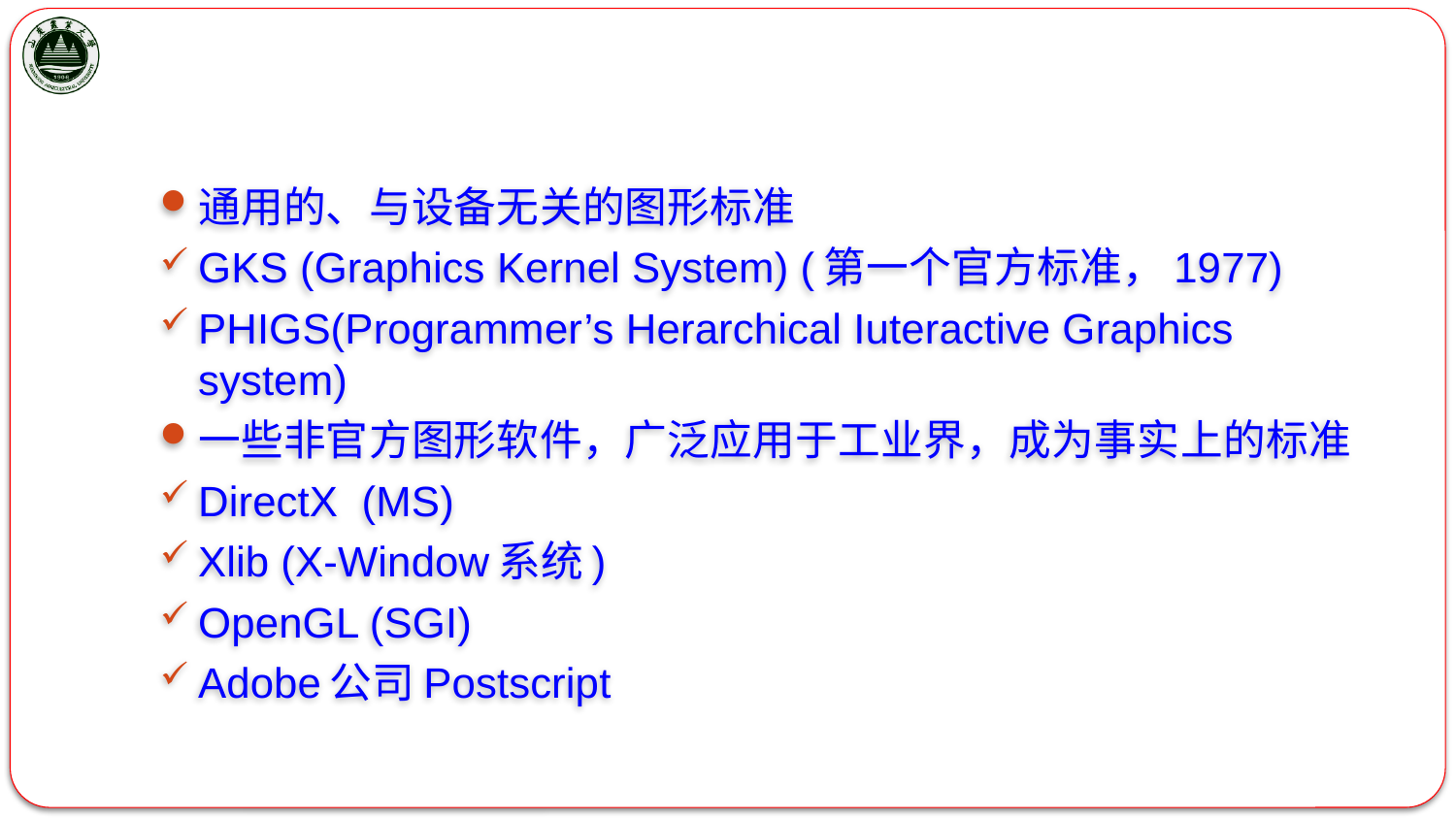

#
通用的、与设备无关的图形标准
GKS (Graphics Kernel System) (第一个官方标准，1977)
PHIGS(Programmer’s Herarchical Iuteractive Graphics system)
一些非官方图形软件，广泛应用于工业界，成为事实上的标准
DirectX  (MS)
Xlib (X-Window系统)
OpenGL (SGI)
Adobe公司Postscript